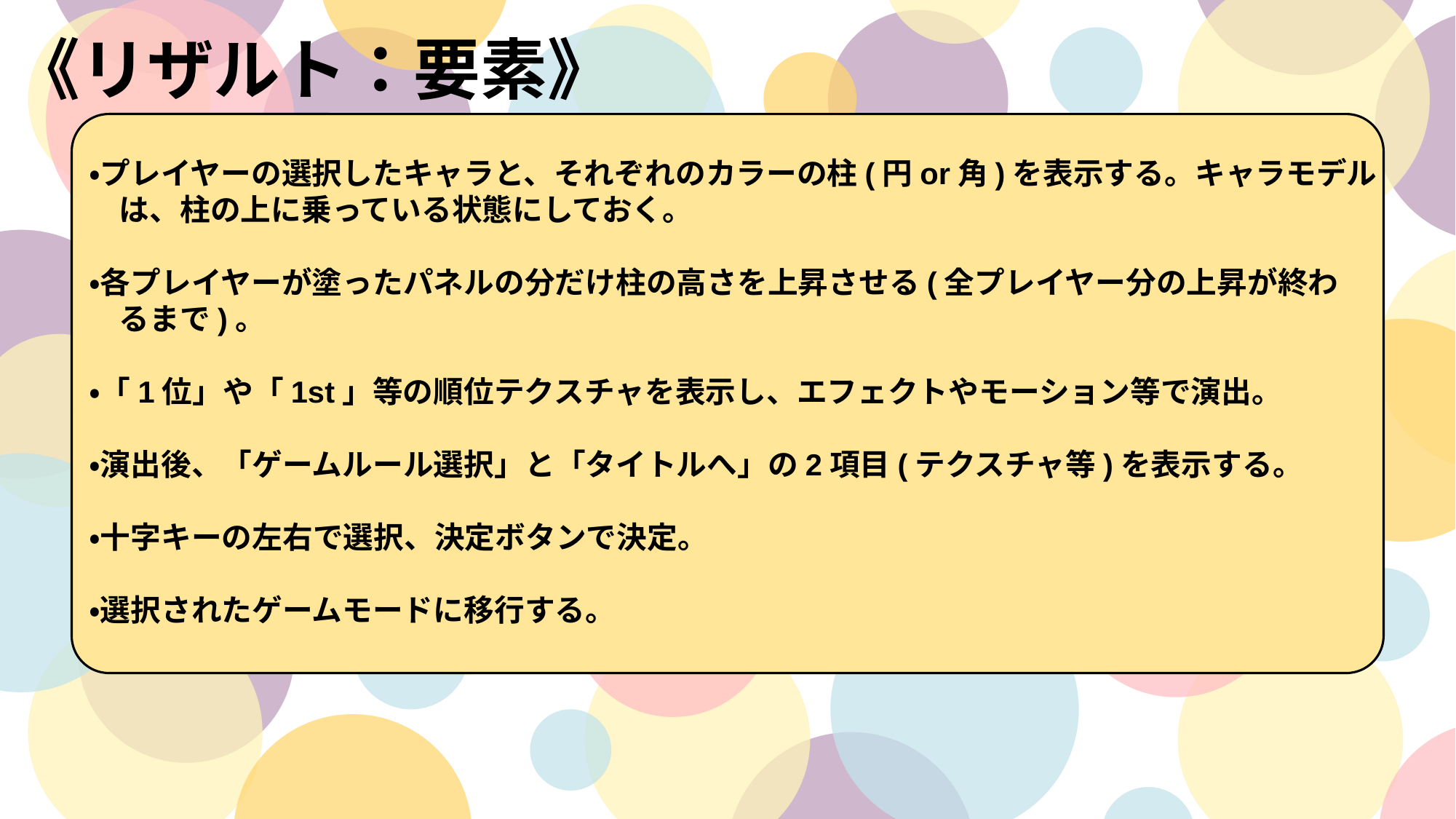

《リザルト：要素》

・プレイヤーの選択したキャラと、それぞれのカラーの柱(円or角)を表示する。キャラモデル
　は、柱の上に乗っている状態にしておく。

・各プレイヤーが塗ったパネルの分だけ柱の高さを上昇させる(全プレイヤー分の上昇が終わ
　るまで)。

・「1位」や「1st」等の順位テクスチャを表示し、エフェクトやモーション等で演出。

・演出後、「ゲームルール選択」と「タイトルへ」の2項目(テクスチャ等)を表示する。

・十字キーの左右で選択、決定ボタンで決定。

・選択されたゲームモードに移行する。